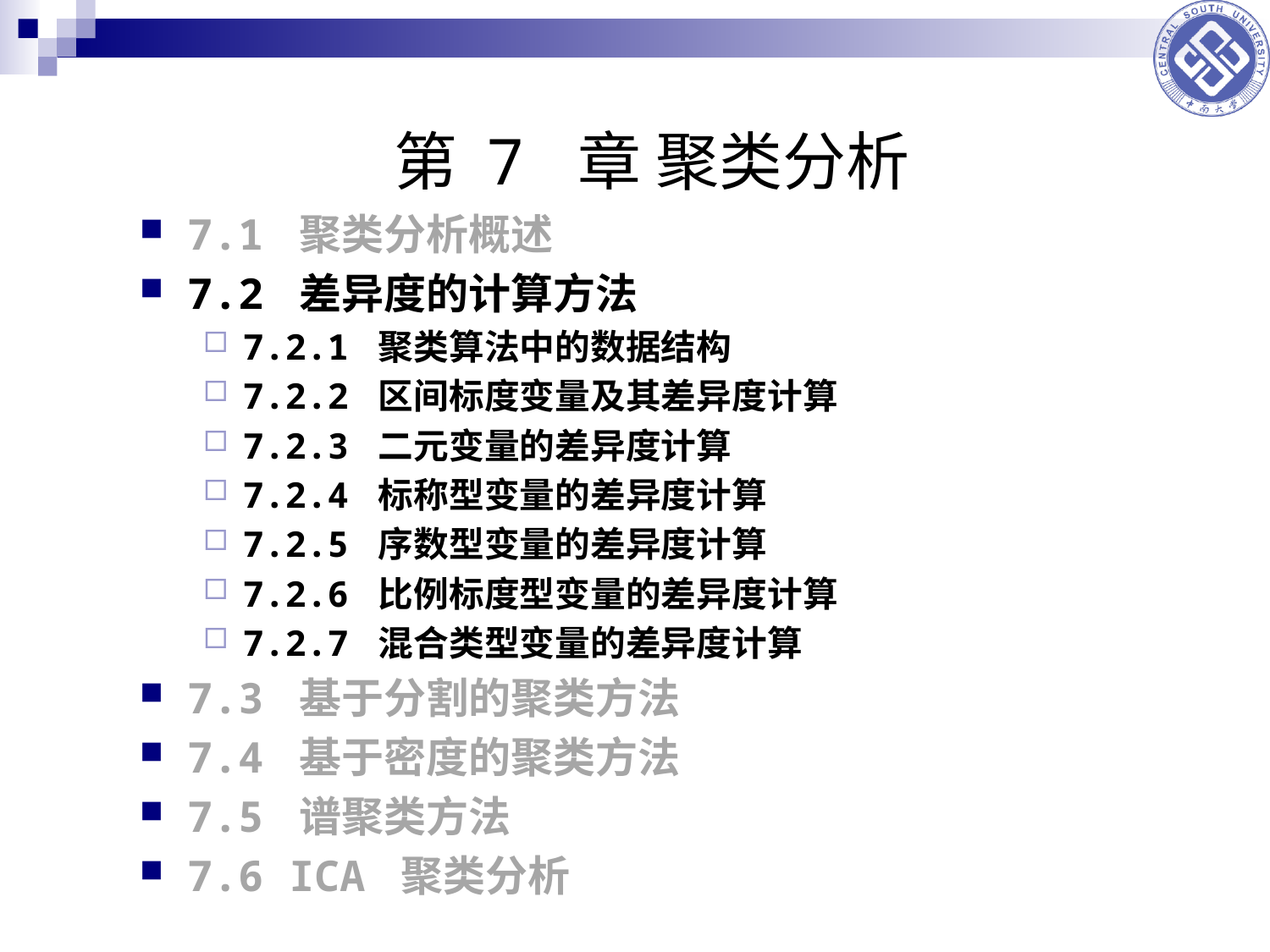

第 7 章 聚类分析
7.1 聚类分析概述
7.2 差异度的计算方法
7.2.1 聚类算法中的数据结构
7.2.2 区间标度变量及其差异度计算
7.2.3 二元变量的差异度计算
7.2.4 标称型变量的差异度计算
7.2.5 序数型变量的差异度计算
7.2.6 比例标度型变量的差异度计算
7.2.7 混合类型变量的差异度计算
7.3 基于分割的聚类方法
7.4 基于密度的聚类方法
7.5 谱聚类方法
7.6 ICA 聚类分析